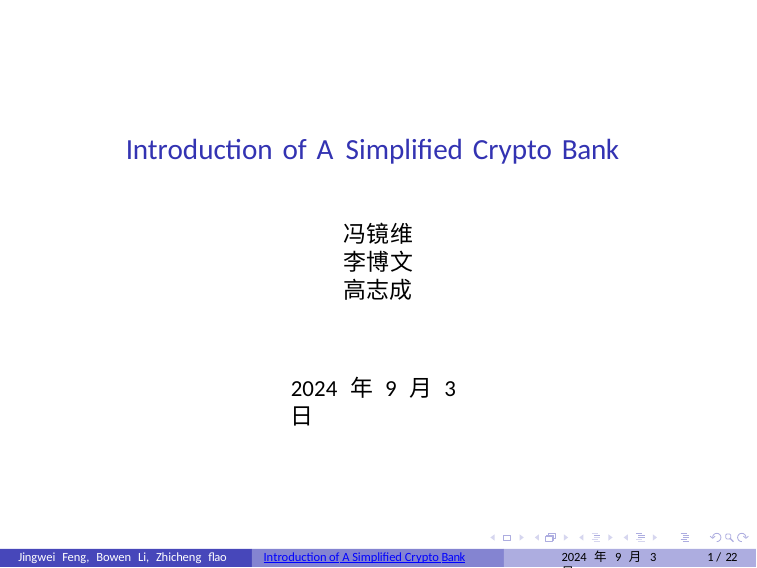

Introduction of A Simplified Crypto Bank
# 冯镜维李博文高志成
2024 年 9 月 3 日
Jingwei Feng, Bowen Li, Zhicheng flao
Introduction of A Simplified Crypto Bank
2024 年 9 月 3 日
1 / 22